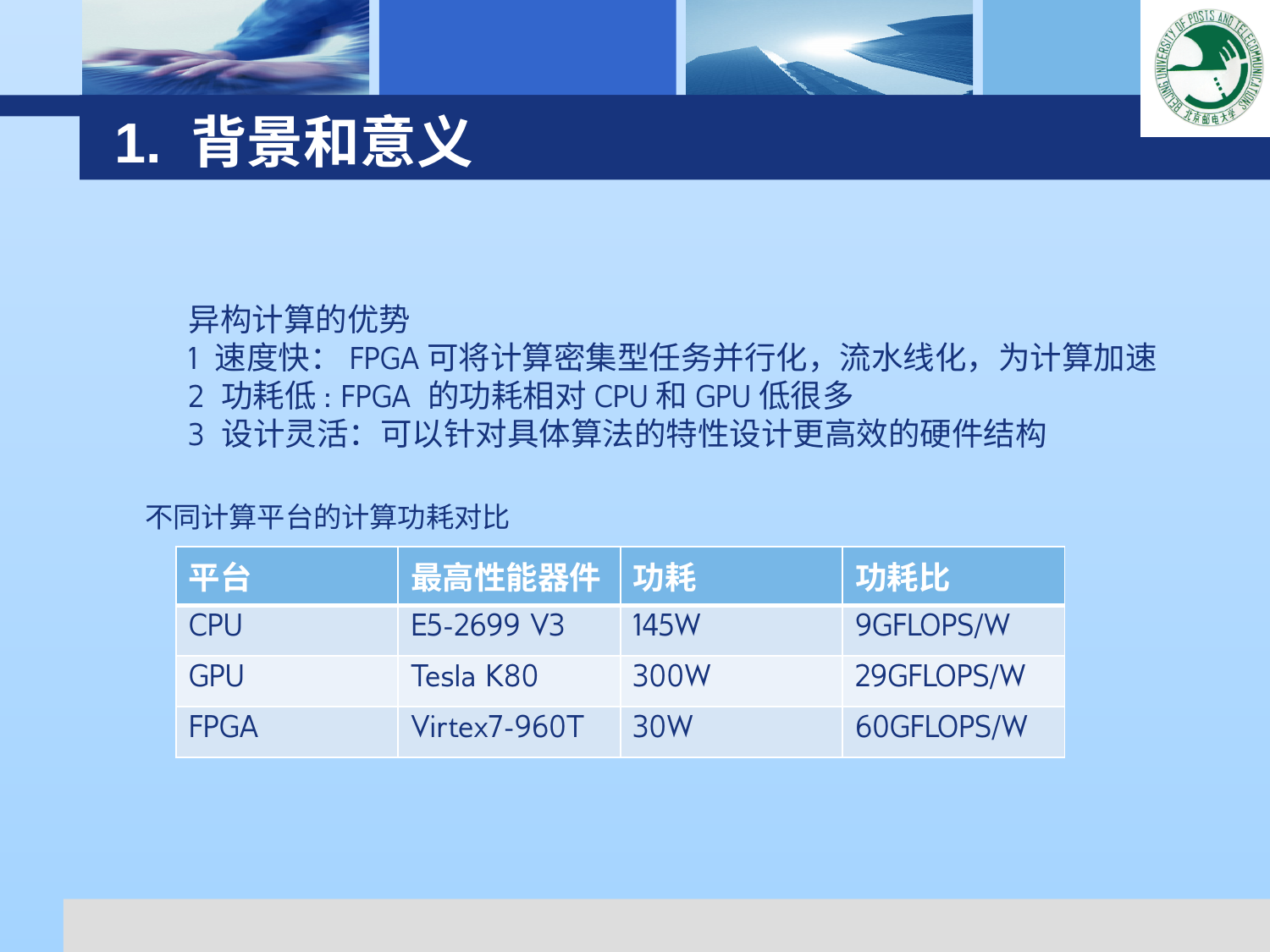

# 1. 背景和意义
异构计算的优势
1 速度快：FPGA可将计算密集型任务并行化，流水线化，为计算加速
2 功耗低: FPGA 的功耗相对CPU和GPU低很多
3 设计灵活：可以针对具体算法的特性设计更高效的硬件结构

      不同计算平台的计算功耗对比
| 平台 | 最高性能器件 | 功耗 | 功耗比 |
| --- | --- | --- | --- |
| CPU | E5-2699 V3 | 145W | 9GFLOPS/W |
| GPU | Tesla K80 | 300W | 29GFLOPS/W |
| FPGA | Virtex7-960T | 30W | 60GFLOPS/W |